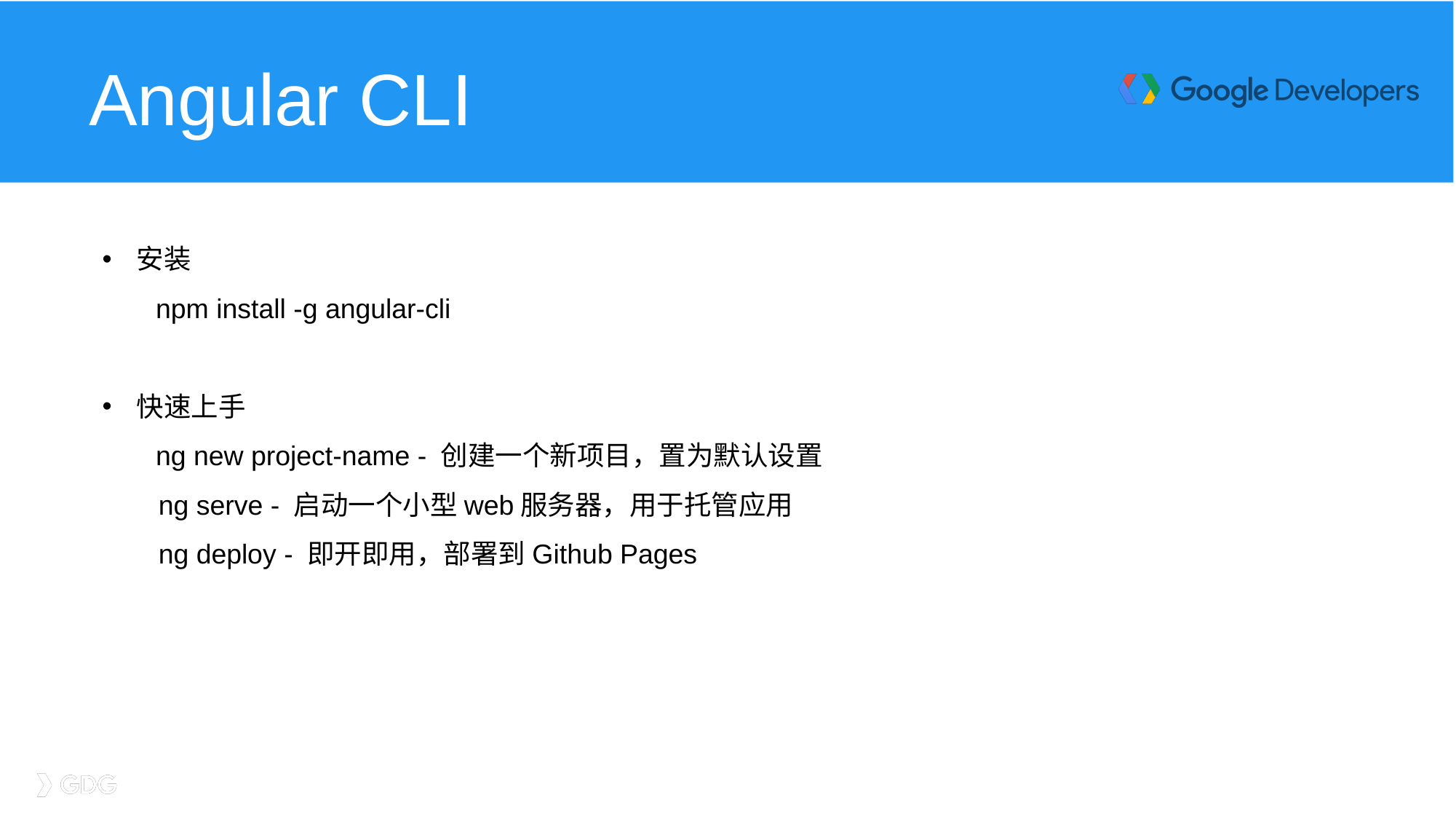

# Angular CLI
安装
       npm install -g angular-cli

快速上手
       ng new project-name - 创建一个新项目，置为默认设置
  ng serve - 启动一个小型web服务器，用于托管应用
  ng deploy - 即开即用，部署到Github Pages